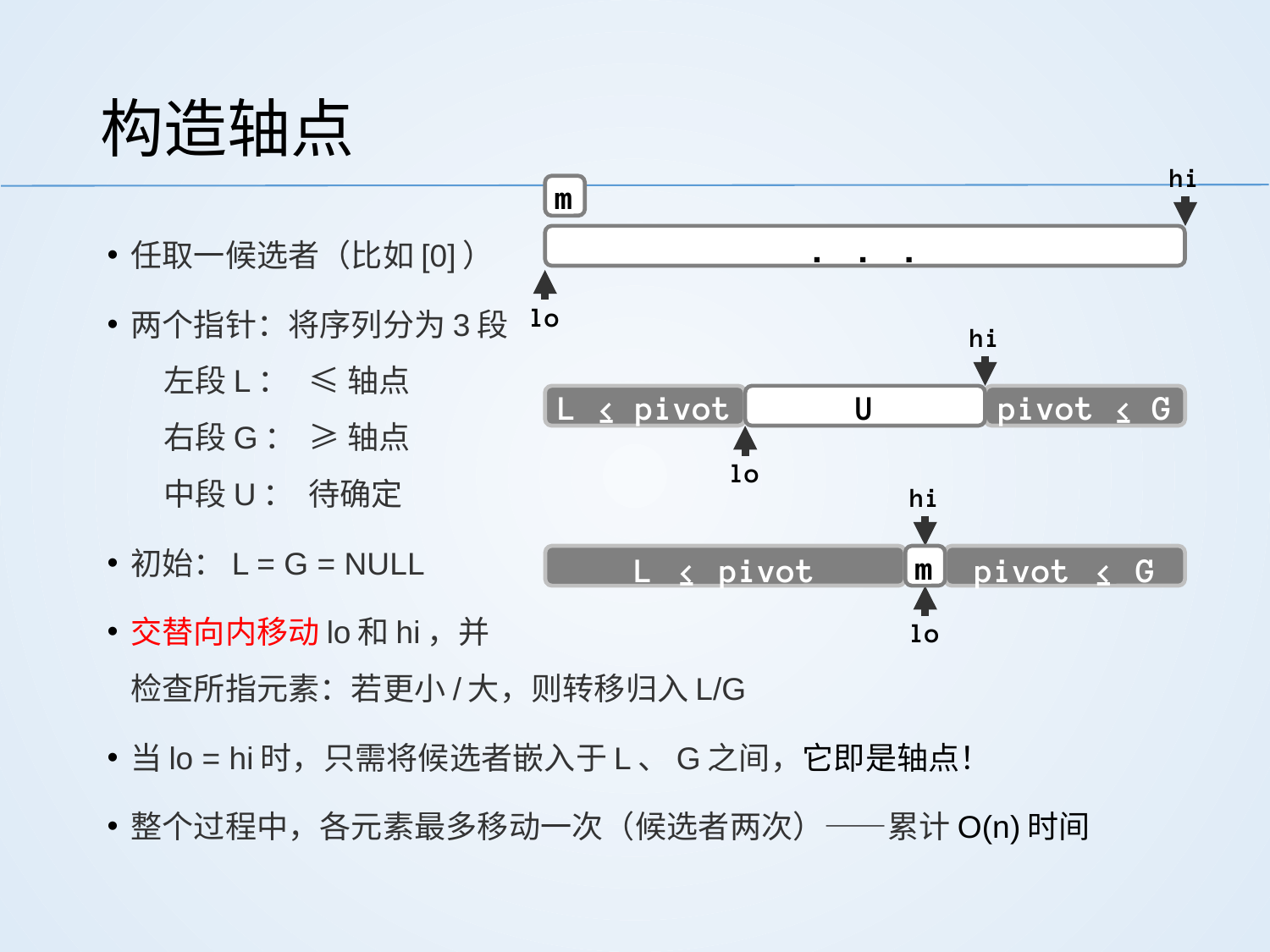

# 构造轴点
hi
m

任取一候选者（比如[0]）
两个指针：将序列分为3段
	左段L：	≤ 轴点
	右段G：	≥ 轴点
	中段U：	待确定
初始：L = G = NULL
交替向内移动lo和hi，并
检查所指元素：若更小/大，则转移归入L/G
当lo = hi时，只需将候选者嵌入于L、G之间，它即是轴点！
整个过程中，各元素最多移动一次（候选者两次）——累计O(n)时间
. . .

lo
hi

L ≤ pivot
U
pivot ≤ G

lo
hi

L ≤ pivot
m
pivot ≤ G

lo